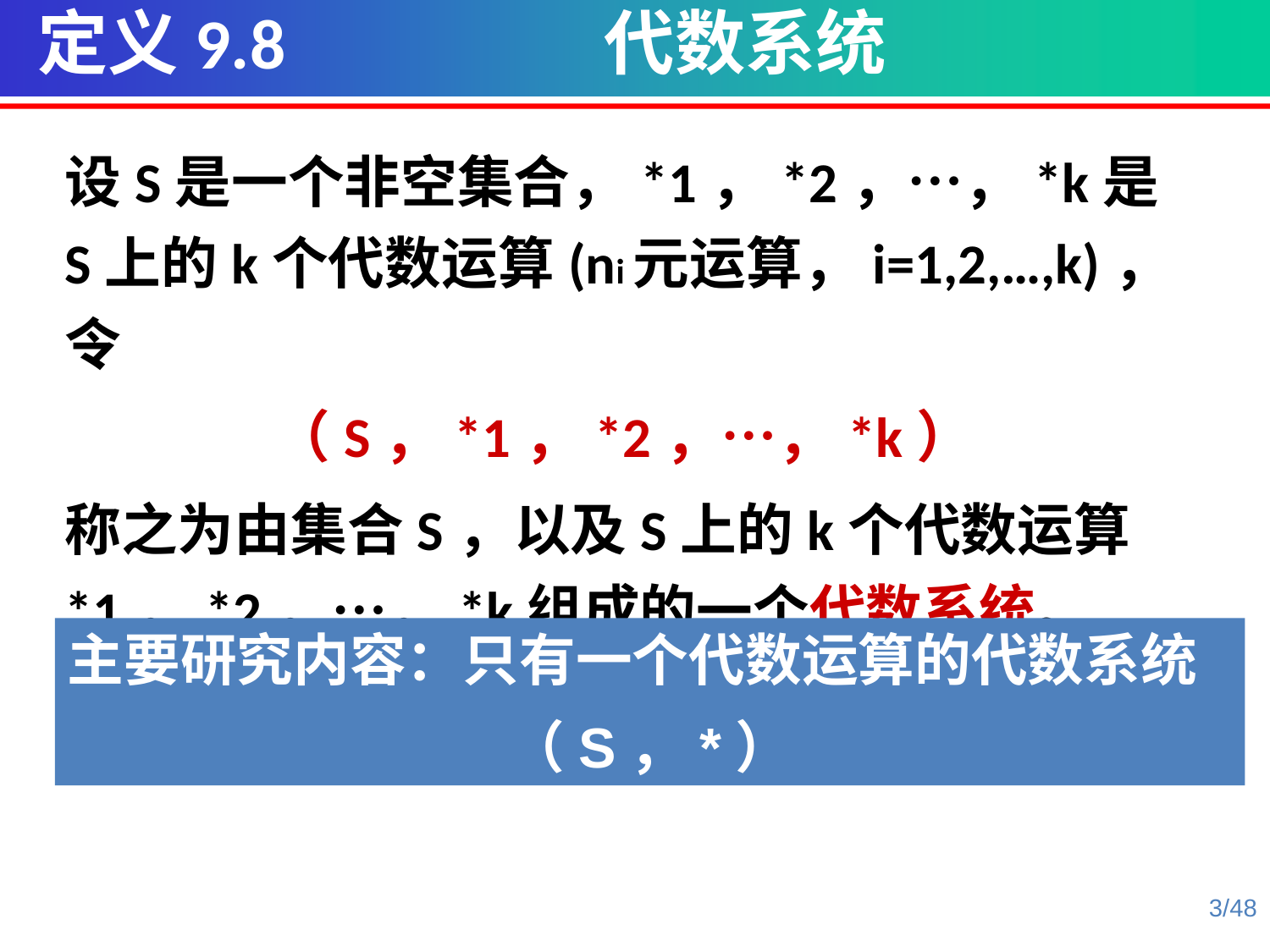

定义9.8                   代数系统
设S是一个非空集合，*1，*2，…，*k是S上的k个代数运算(ni元运算，i=1,2,…,k)，令
（S，*1，*2，…，*k）
称之为由集合S，以及S上的k个代数运算*1，*2，…，*k组成的一个代数系统。
主要研究内容：只有一个代数运算的代数系统
（S，*）
3/48